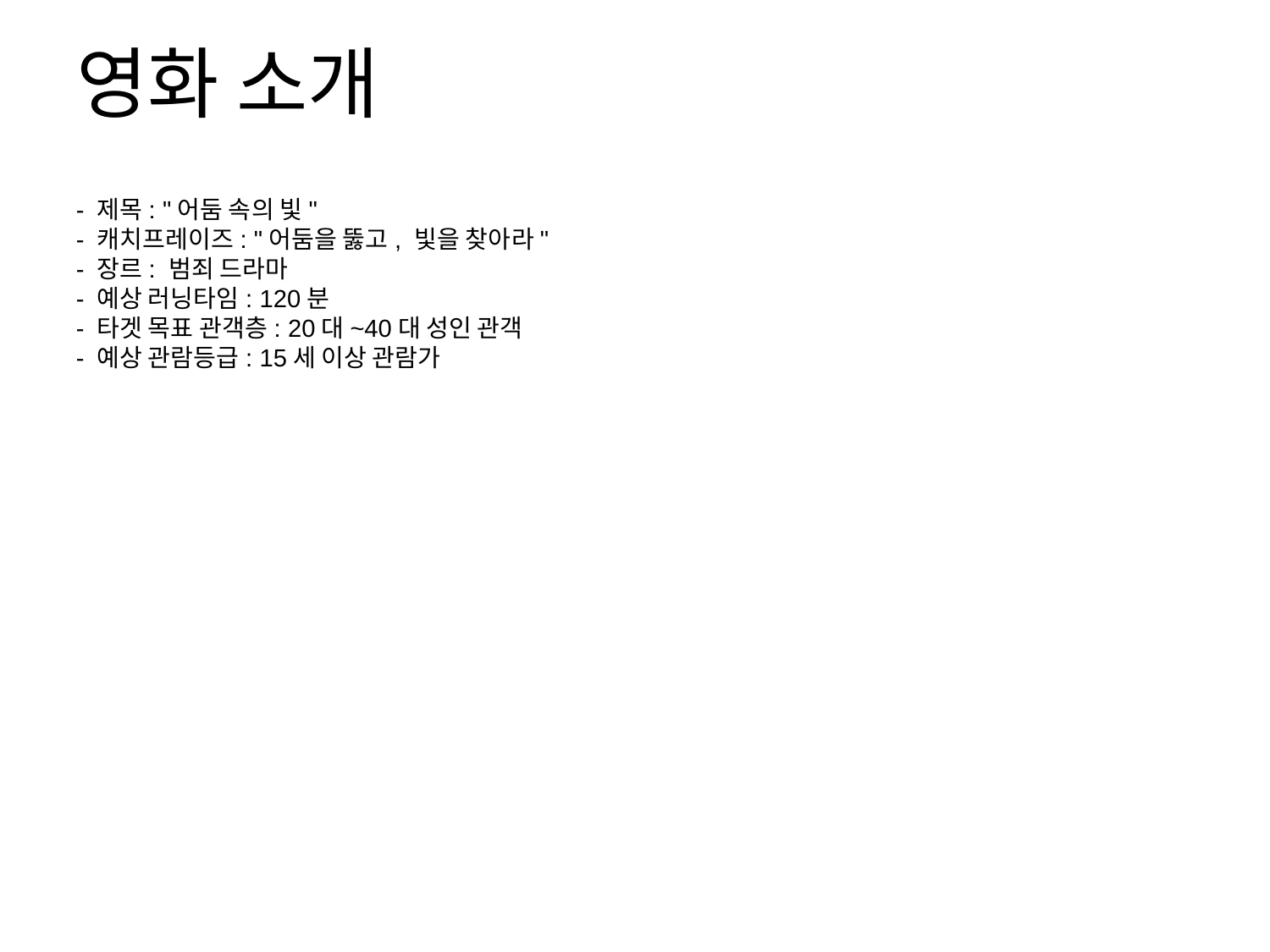

# 영화 소개

- 제목: "어둠 속의 빛"
- 캐치프레이즈: "어둠을 뚫고, 빛을 찾아라"
- 장르: 범죄 드라마
- 예상 러닝타임: 120분
- 타겟 목표 관객층: 20대~40대 성인 관객
- 예상 관람등급: 15세 이상 관람가